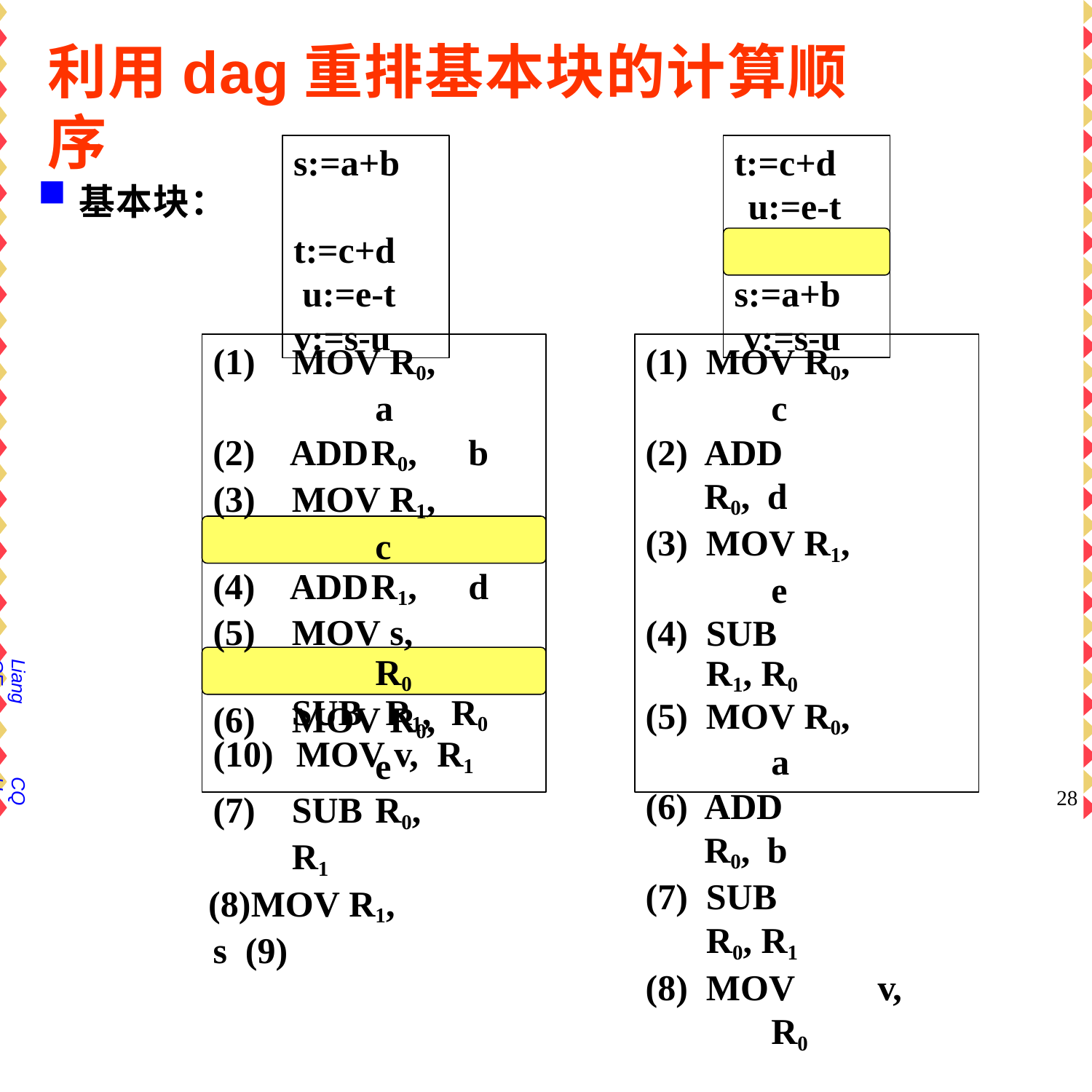

# 利用dag重排基本块的计算顺序
s:=a+b  t:=c+d  u:=e-t
v:=s-u
t:=c+d  u:=e-t  s:=a+b  v:=s-u
基本块：

MOV R0,	a
ADD	R0,	b
MOV R1,	c
ADD	R1,	d
MOV s,	R0
MOV R0,	e
SUB	R0,	R1
MOV R1,	s  (9)
MOV R0,	c
ADD	R0,	d
MOV R1,	e
SUB	R1, R0
MOV R0,	a
ADD	R0,	b
SUB	R0, R1
MOV	v,	R0

Liang GE
SUB	R1,	R0
(10)	MOV v,	R1
CQU
28